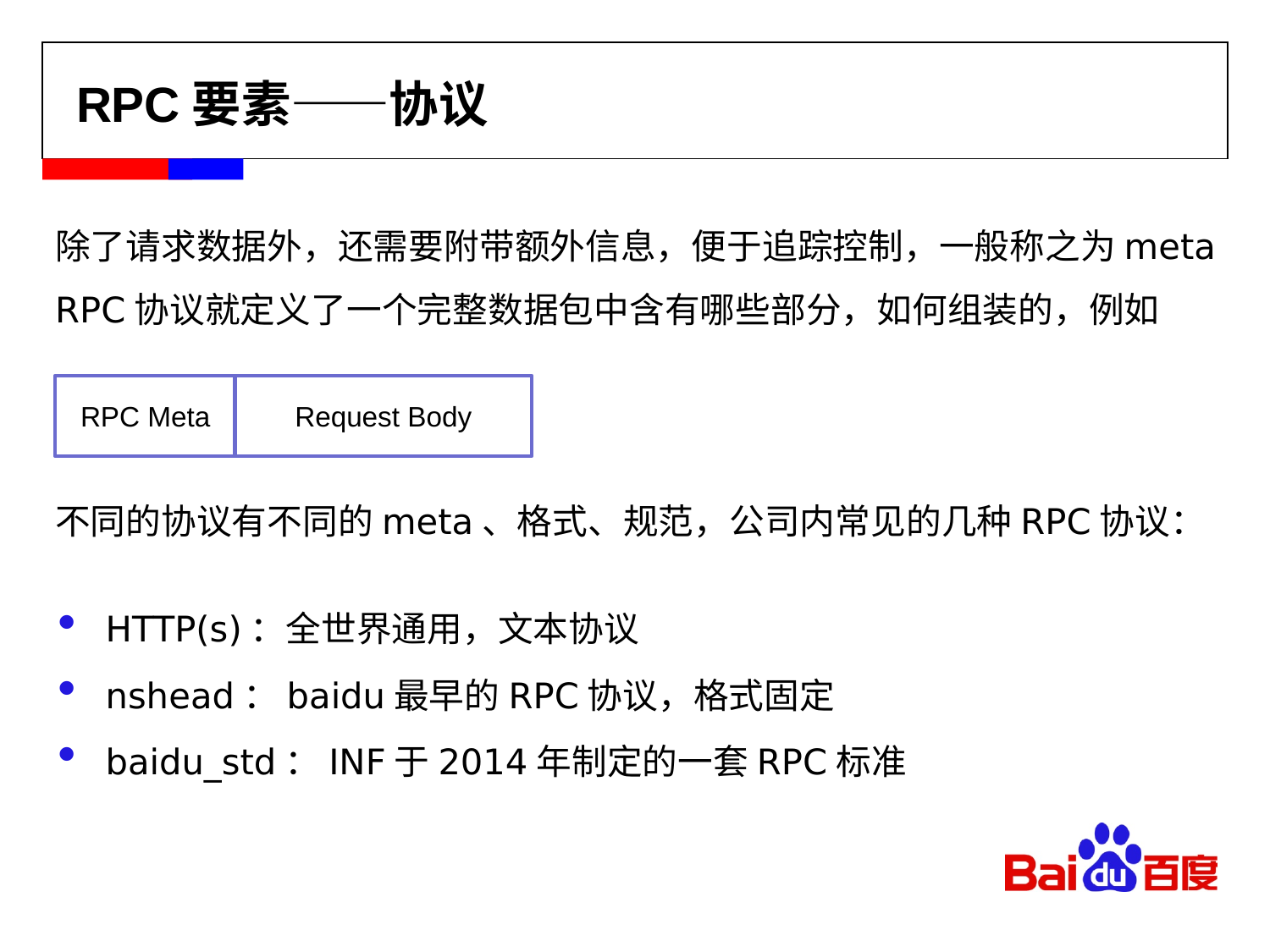

# RPC要素——协议
除了请求数据外，还需要附带额外信息，便于追踪控制，一般称之为meta
RPC协议就定义了一个完整数据包中含有哪些部分，如何组装的，例如

不同的协议有不同的meta、格式、规范，公司内常见的几种RPC协议：

RPC Meta
Request Body
HTTP(s)：全世界通用，文本协议
nshead：baidu最早的RPC协议，格式固定
baidu_std：INF于2014年制定的一套RPC标准